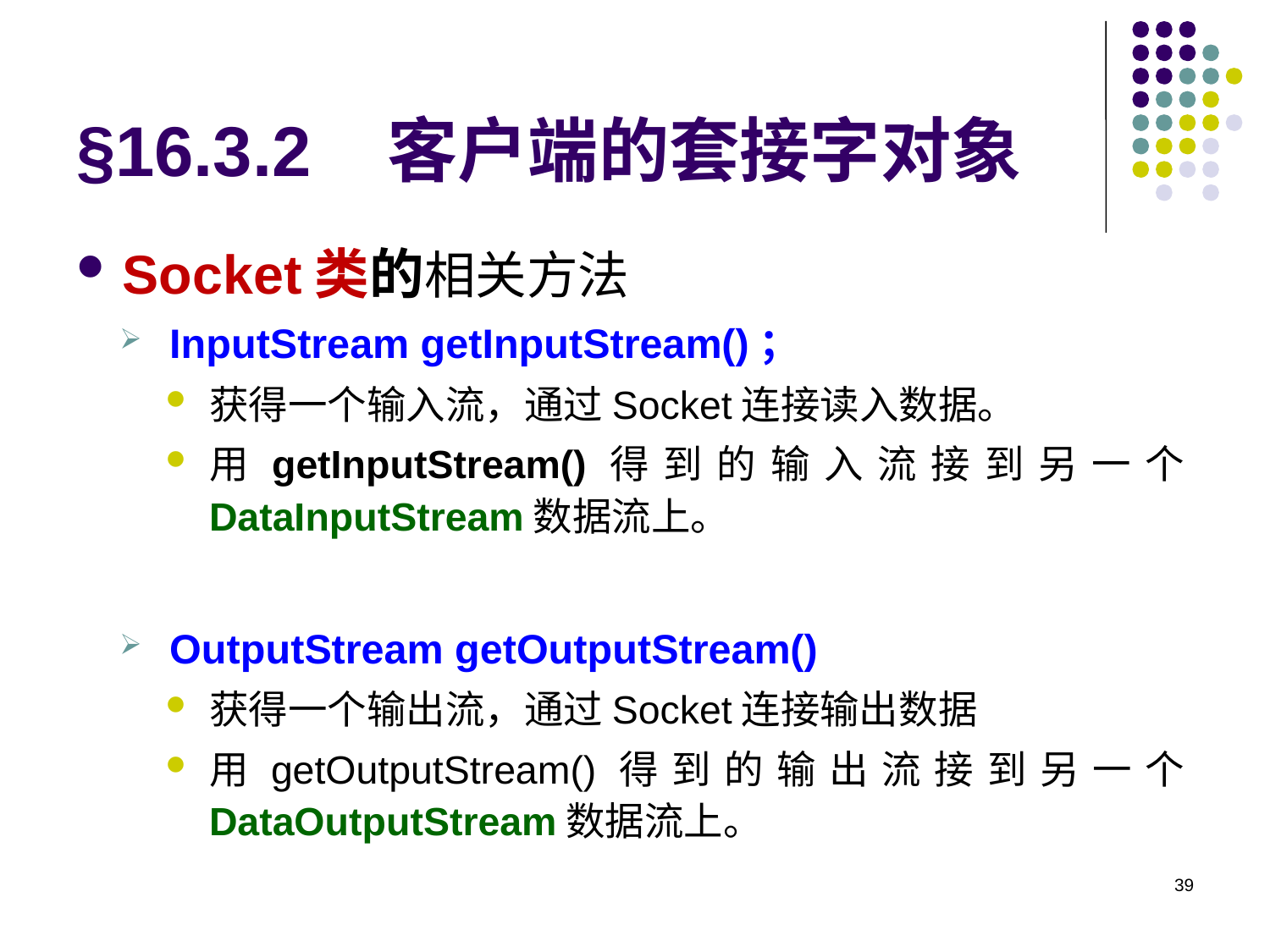

# §16.3.2   客户端的套接字对象
Socket类的相关方法
InputStream getInputStream()；
获得一个输入流，通过Socket连接读入数据。
用getInputStream()得到的输入流接到另一个DataInputStream数据流上。

OutputStream getOutputStream()
获得一个输出流，通过Socket连接输出数据
用getOutputStream()得到的输出流接到另一个DataOutputStream数据流上。

39